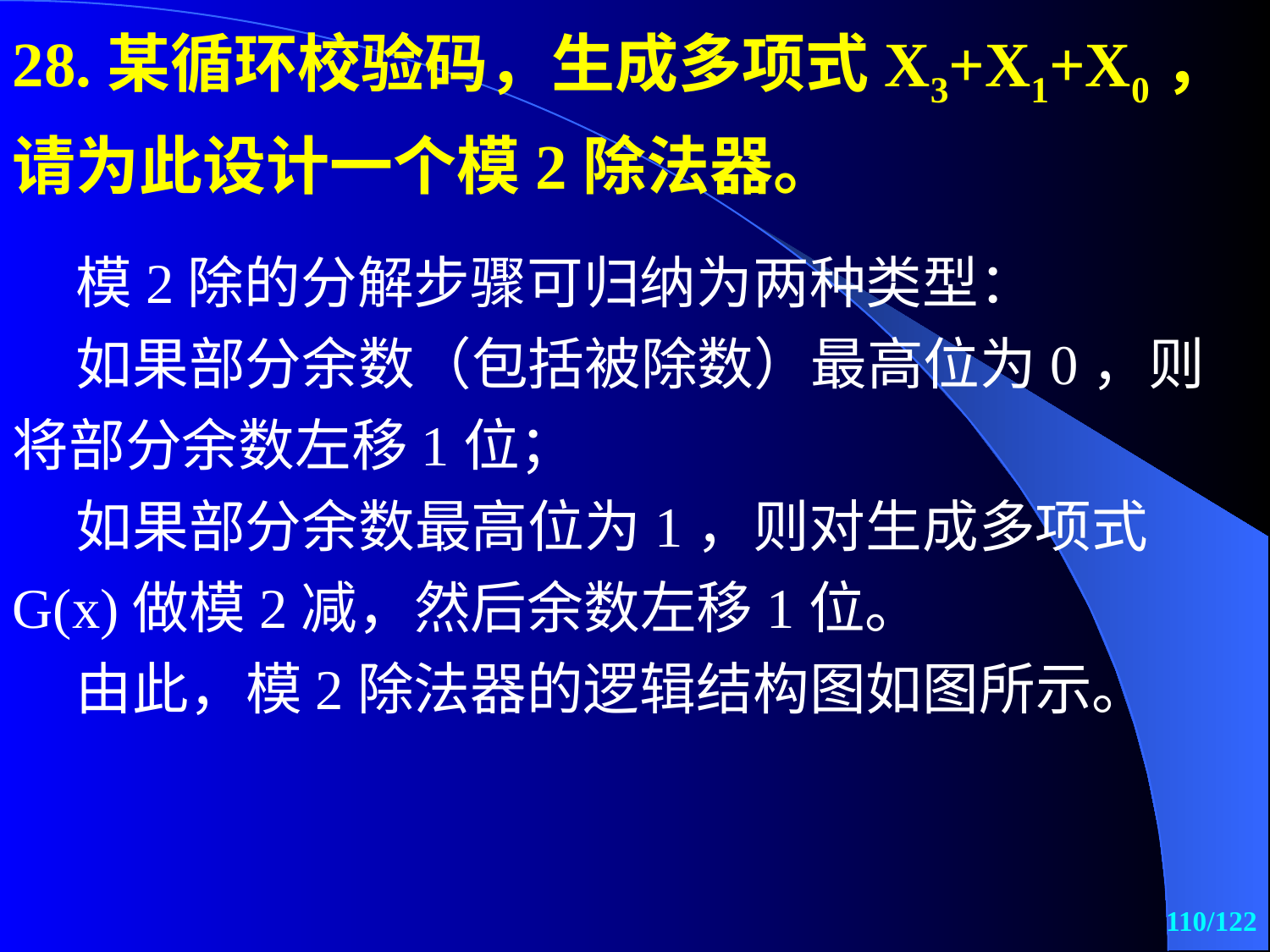

28.某循环校验码，生成多项式X3+X1+X0，请为此设计一个模2除法器。
模2除的分解步骤可归纳为两种类型：
如果部分余数（包括被除数）最高位为0，则将部分余数左移1位；
如果部分余数最高位为1，则对生成多项式G(x)做模2减，然后余数左移1位。
由此，模2除法器的逻辑结构图如图所示。
110/122